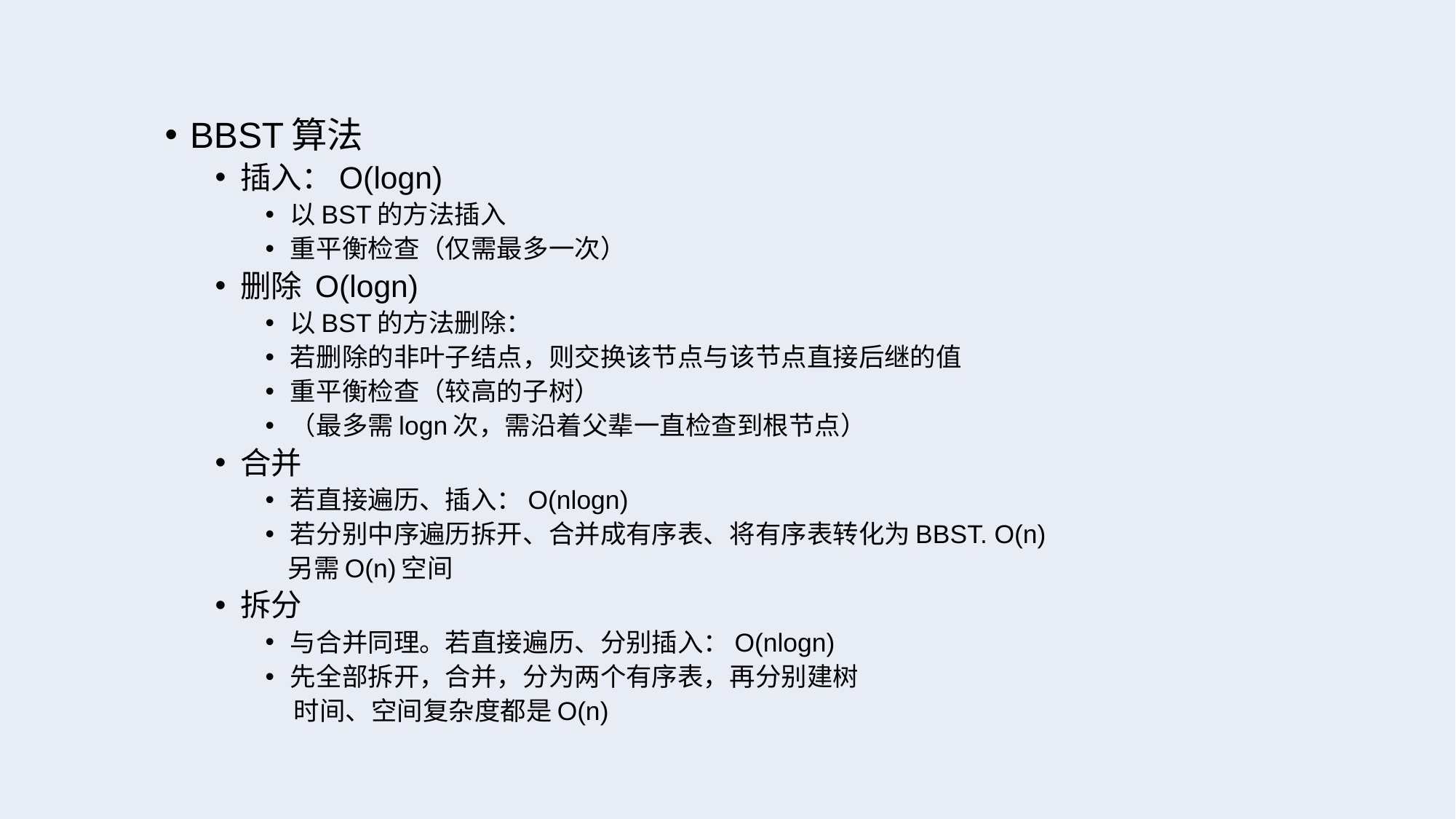

BBST算法
插入：O(logn)
以BST的方法插入
重平衡检查（仅需最多一次）
删除 O(logn)
以BST的方法删除：
若删除的非叶子结点，则交换该节点与该节点直接后继的值
重平衡检查（较高的子树）
（最多需logn次，需沿着父辈一直检查到根节点）
合并
若直接遍历、插入：O(nlogn)
若分别中序遍历拆开、合并成有序表、将有序表转化为BBST. O(n)
   另需O(n)空间
拆分
与合并同理。若直接遍历、分别插入：O(nlogn)
先全部拆开，合并，分为两个有序表，再分别建树
    时间、空间复杂度都是O(n)